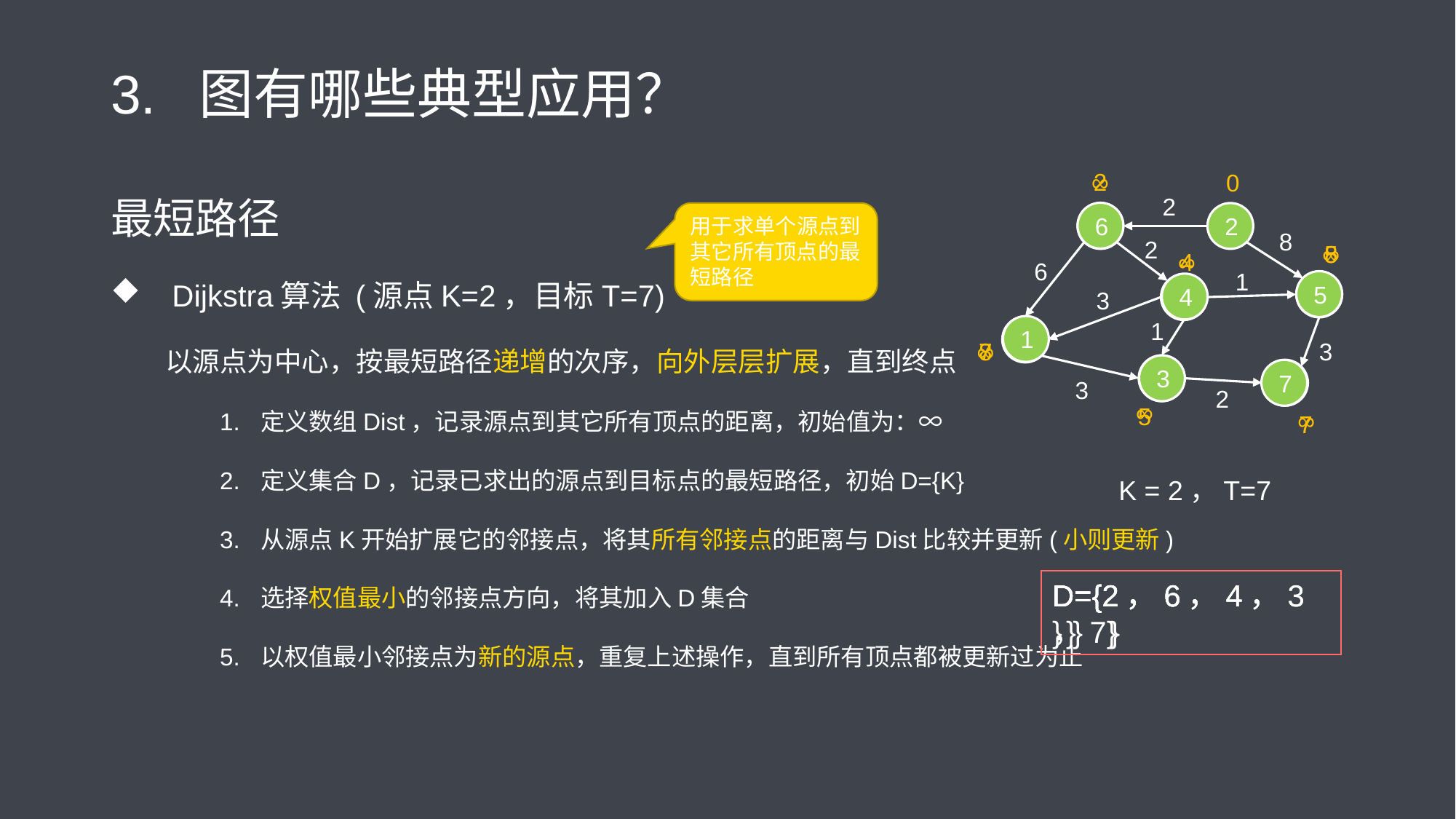

# 图有哪些典型应用？
最短路径
Dijkstra算法 (源点K=2，目标T=7)
以源点为中心，按最短路径递增的次序，向外层层扩展，直到终点
定义数组Dist，记录源点到其它所有顶点的距离，初始值为：∞
定义集合D，记录已求出的源点到目标点的最短路径，初始D={K}
从源点K开始扩展它的邻接点，将其所有邻接点的距离与Dist比较并更新(小则更新)
选择权值最小的邻接点方向，将其加入D集合
以权值最小邻接点为新的源点，重复上述操作，直到所有顶点都被更新过为止
∞
2
0
2
6
6
2
用于求单个源点到其它所有顶点的最短路径
8
2
∞
8
5
∞
4
6
1
5
5
4
4
3
1
1
1
∞
7
8
3
3
3
7
7
3
2
∞
5
∞
7
K = 2，T=7
D={2，                        }
D={2，6，                 }
D={2，6，4，          }
D={2，6，4，3，   }
D={2，6，4，3，7}